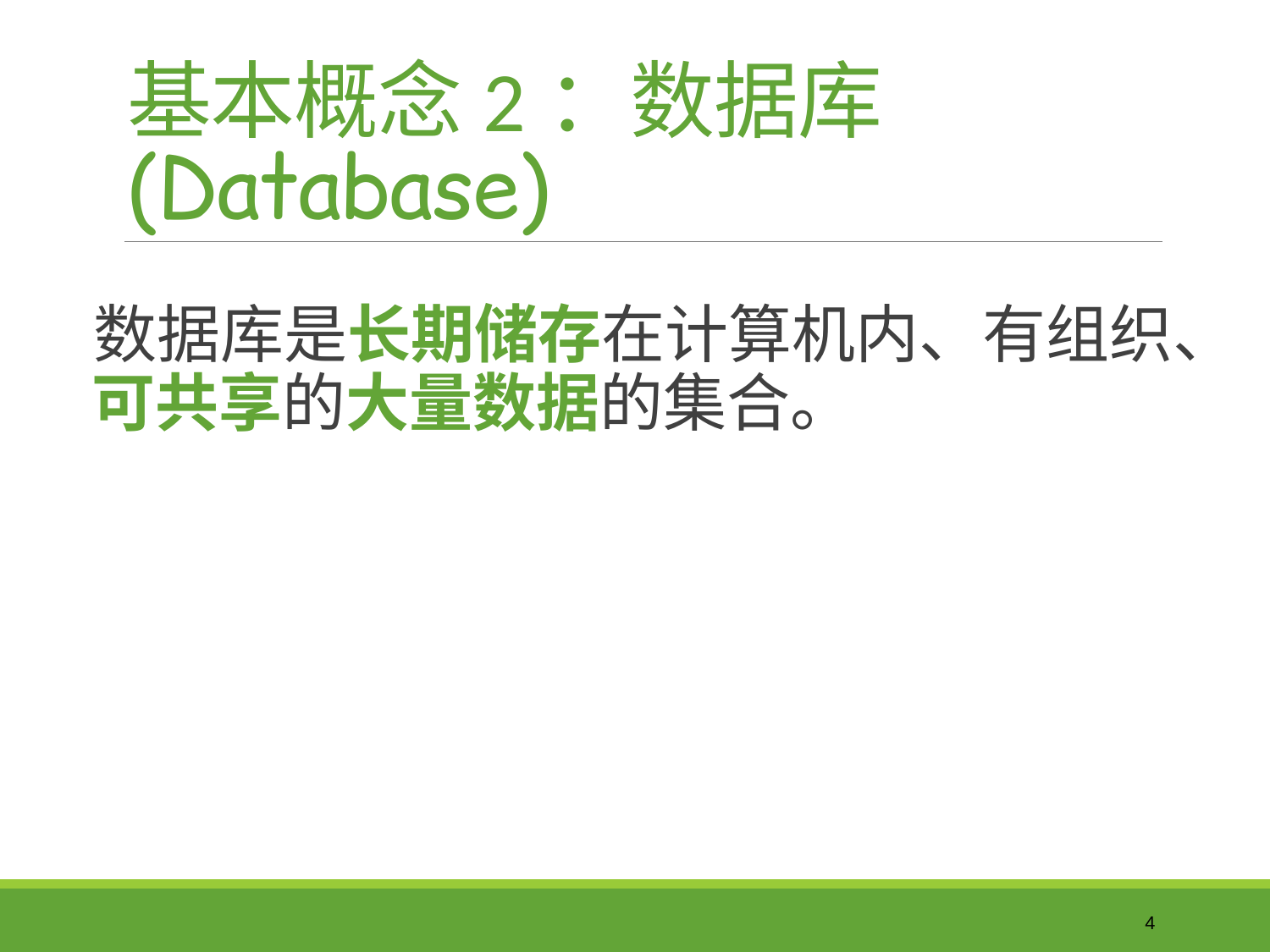

# 基本概念2：数据库 (Database)
数据库是长期储存在计算机内、有组织、可共享的大量数据的集合。
4